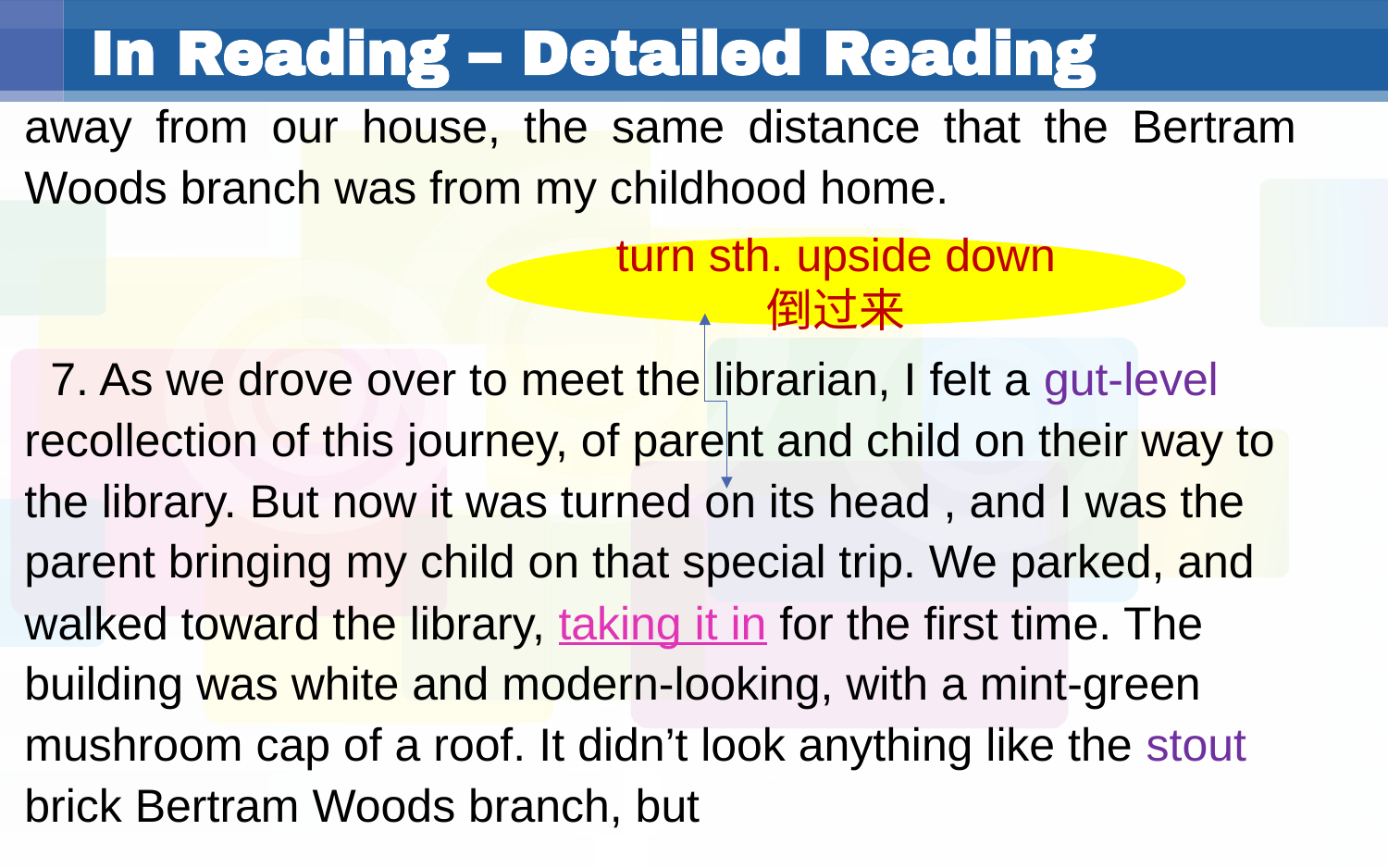

# In Reading – Detailed Reading
away from our house, the same distance that the Bertram Woods branch was from my childhood home.

  7. As we drove over to meet the librarian, I felt a gut-level recollection of this journey, of parent and child on their way to the library. But now it was turned on its head , and I was the parent bringing my child on that special trip. We parked, and walked toward the library, taking it in for the first time. The building was white and modern-looking, with a mint-green mushroom cap of a roof. It didn’t look anything like the stout brick Bertram Woods branch, but
turn sth. upside down
倒过来